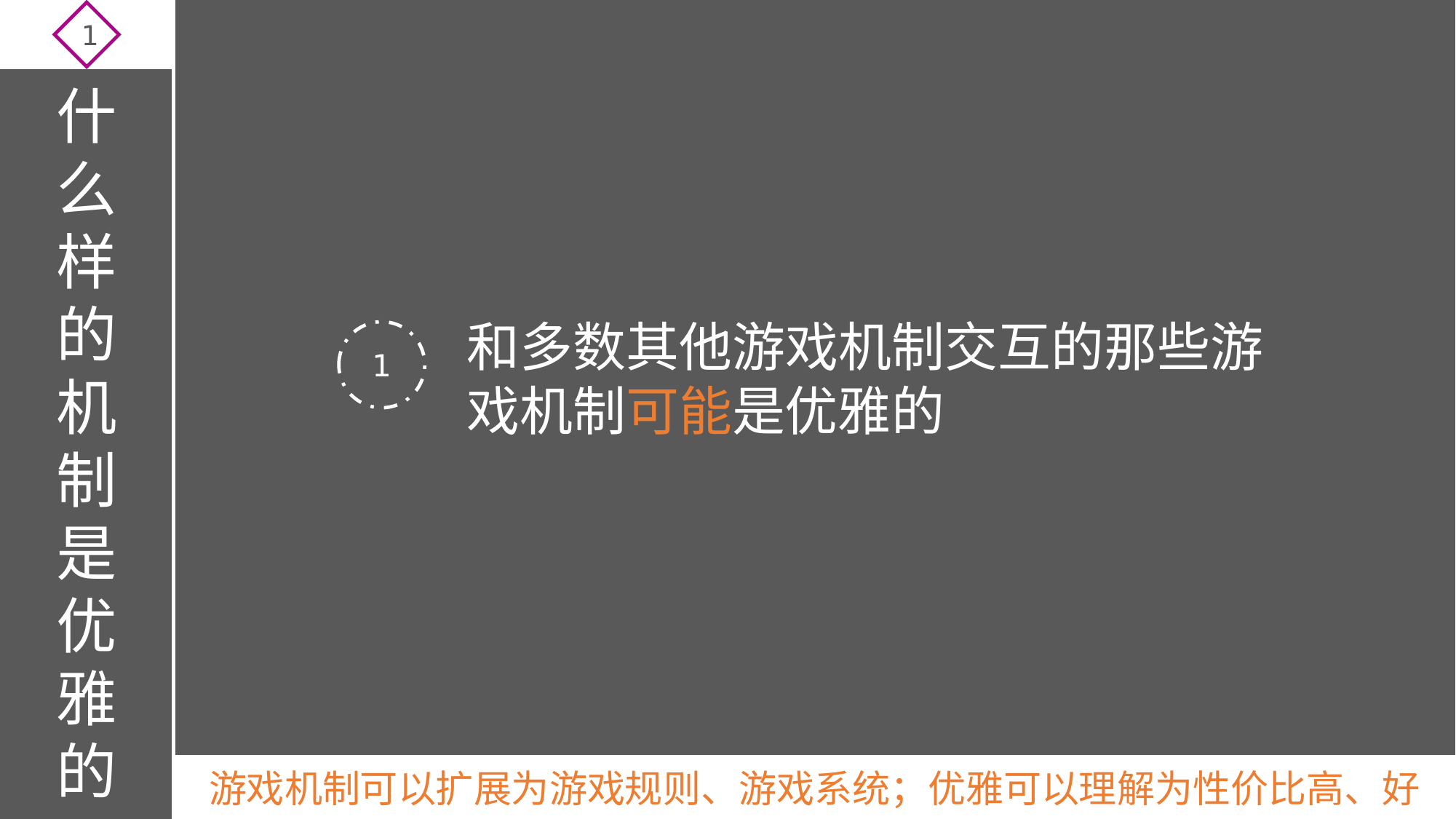

1
什么样的机制是优雅的
和多数其他游戏机制交互的那些游戏机制可能是优雅的
1
游戏机制可以扩展为游戏规则、游戏系统；优雅可以理解为性价比高、好